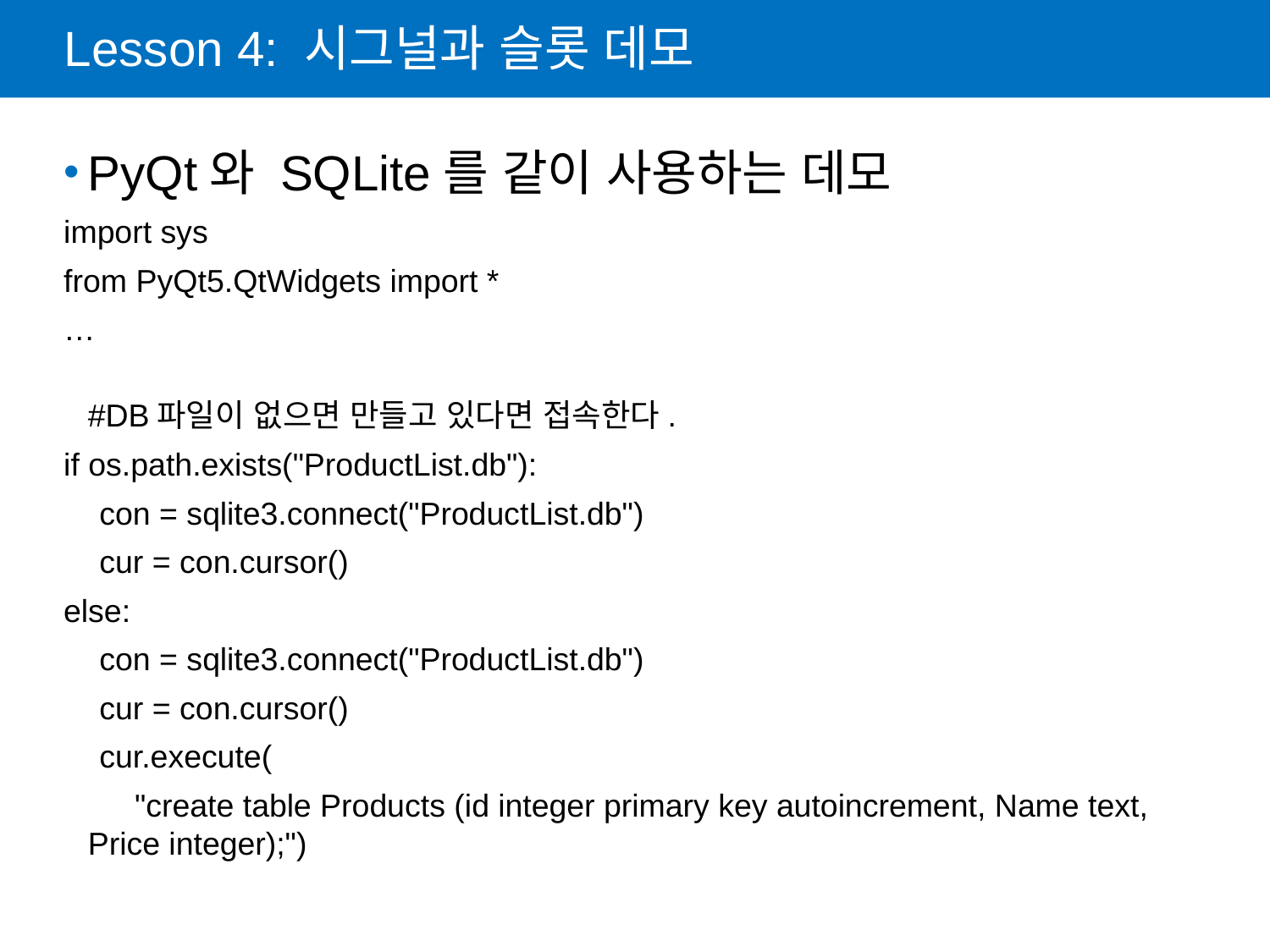

# Lesson 4: 시그널과 슬롯 데모
PyQt와 SQLite를 같이 사용하는 데모
import sys
from PyQt5.QtWidgets import *
…
#DB파일이 없으면 만들고 있다면 접속한다.
if os.path.exists("ProductList.db"):
    con = sqlite3.connect("ProductList.db")
    cur = con.cursor()
else:
    con = sqlite3.connect("ProductList.db")
    cur = con.cursor()
    cur.execute(
        "create table Products (id integer primary key autoincrement, Name text, Price integer);")